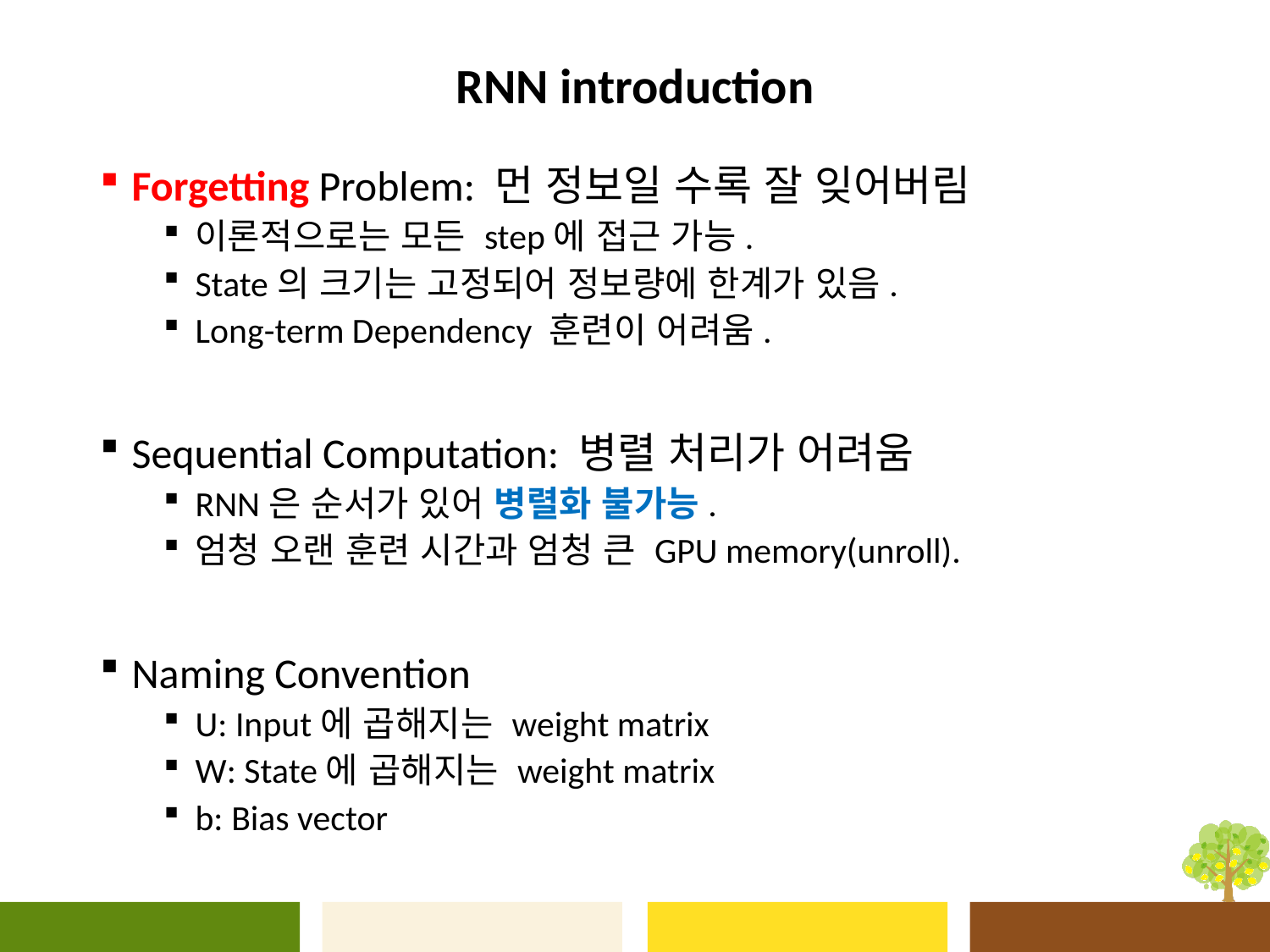

# RNN introduction
Forgetting Problem: 먼 정보일 수록 잘 잊어버림
이론적으로는 모든 step에 접근 가능.
State의 크기는 고정되어 정보량에 한계가 있음.
Long-term Dependency 훈련이 어려움.

Sequential Computation: 병렬 처리가 어려움
RNN은 순서가 있어 병렬화 불가능.
엄청 오랜 훈련 시간과 엄청 큰 GPU memory(unroll).

Naming Convention
U: Input에 곱해지는 weight matrix
W: State에 곱해지는 weight matrix
b: Bias vector